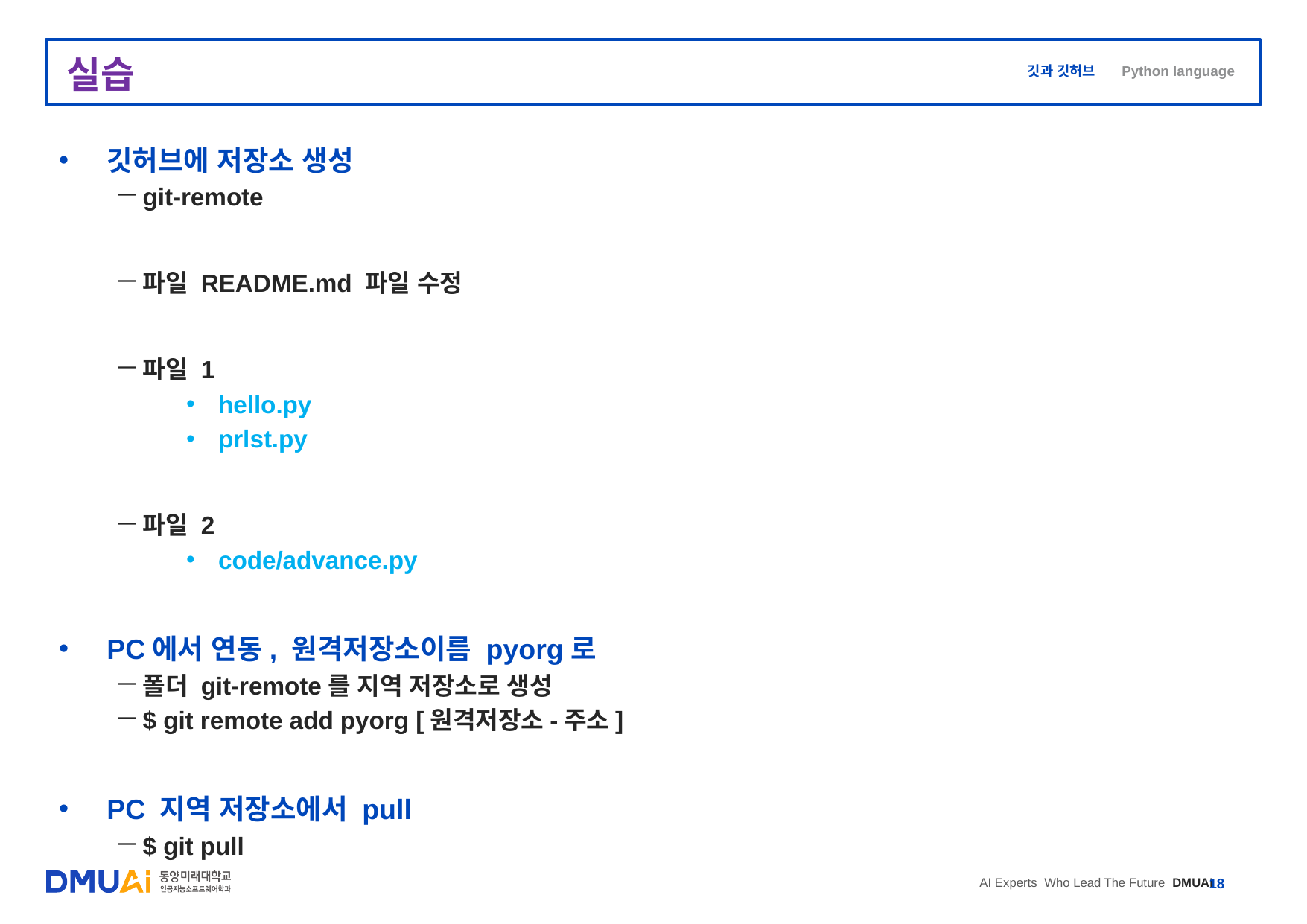

# 실습
깃허브에 저장소 생성
git-remote

파일 README.md 파일 수정

파일 1
hello.py
prlst.py

파일 2
code/advance.py

PC에서 연동, 원격저장소이름 pyorg로
폴더 git-remote를 지역 저장소로 생성
$ git remote add pyorg [원격저장소-주소]

PC 지역 저장소에서 pull
$ git pull